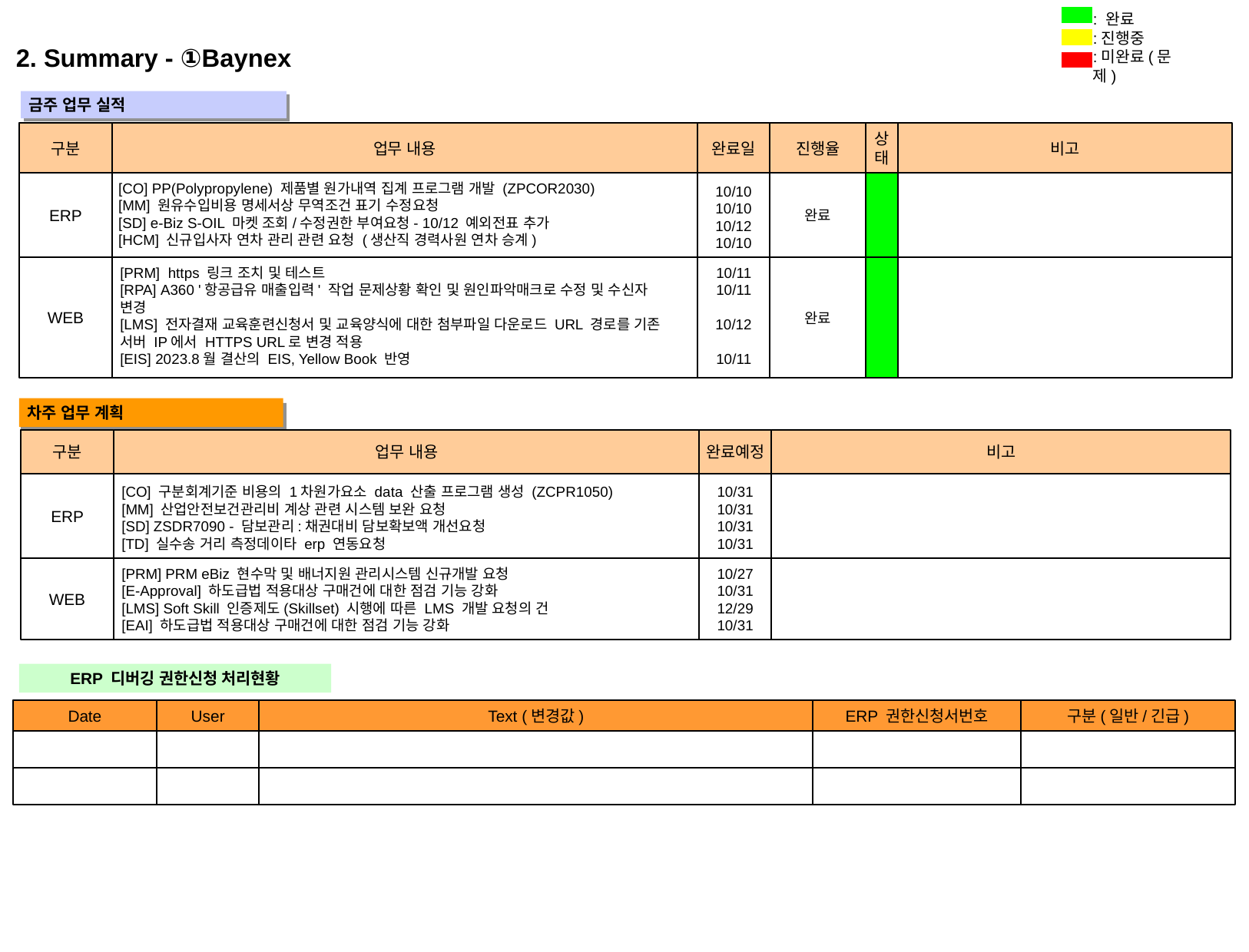

: 완료
:진행중
:미완료(문제)
2. Summary - ①Baynex

 금주 업무 실적
" "
구분
업무 내용
완료일
진행율
상
태
비고

ERP

완료

[CO] PP(Polypropylene) 제품별 원가내역 집계 프로그램 개발 (ZPCOR2030)
[MM] 원유수입비용 명세서상 무역조건 표기 수정요청
[SD] e-Biz S-OIL 마켓 조회/수정권한 부여요청- 10/12 예외전표 추가
[HCM] 신규입사자 연차 관리 관련 요청 (생산직 경력사원 연차 승계)
10/10
10/10
10/12
10/10

WEB

완료

[PRM]  https 링크 조치 및 테스트
[RPA] A360 '항공급유 매출입력' 작업 문제상황 확인 및 원인파악매크로 수정 및 수신자
변경
[LMS] 전자결재 교육훈련신청서 및 교육양식에 대한 첨부파일 다운로드 URL 경로를 기존
서버 IP에서 HTTPS URL로 변경 적용
[EIS] 2023.8월 결산의 EIS, Yellow Book 반영
10/11
10/11
10/12
10/11

 차주 업무 계획
" "
구분
업무 내용
완료예정
비고

ERP

[CO] 구분회계기준 비용의 1차원가요소 data 산출 프로그램 생성 (ZCPR1050)
[MM] 산업안전보건관리비 계상 관련 시스템 보완 요청
[SD] ZSDR7090 - 담보관리:채권대비 담보확보액 개선요청
[TD] 실수송 거리 측정데이타 erp 연동요청
10/31
10/31
10/31
10/31

WEB

[PRM] PRM eBiz 현수막 및 배너지원 관리시스템 신규개발 요청
[E-Approval] 하도급법 적용대상 구매건에 대한 점검 기능 강화
[LMS] Soft Skill 인증제도(Skillset) 시행에 따른 LMS 개발 요청의 건
[EAI] 하도급법 적용대상 구매건에 대한 점검 기능 강화
10/27
10/31
12/29
10/31

ERP 디버깅 권한신청 처리현황
Date
User
Text (변경값)
ERP 권한신청서번호
구분(일반/긴급)